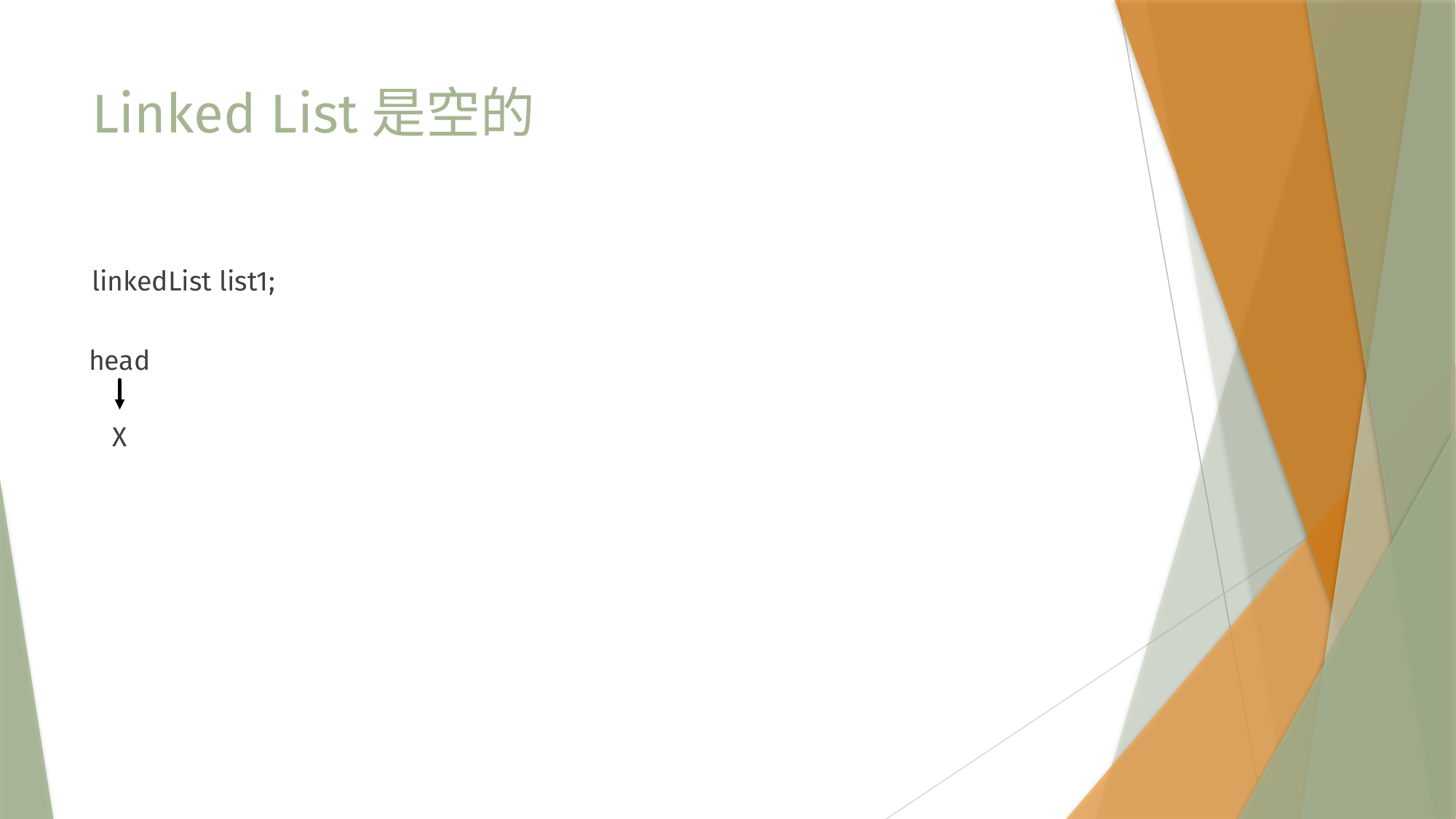

# Linked List是空的
linkedList list1;
head
X